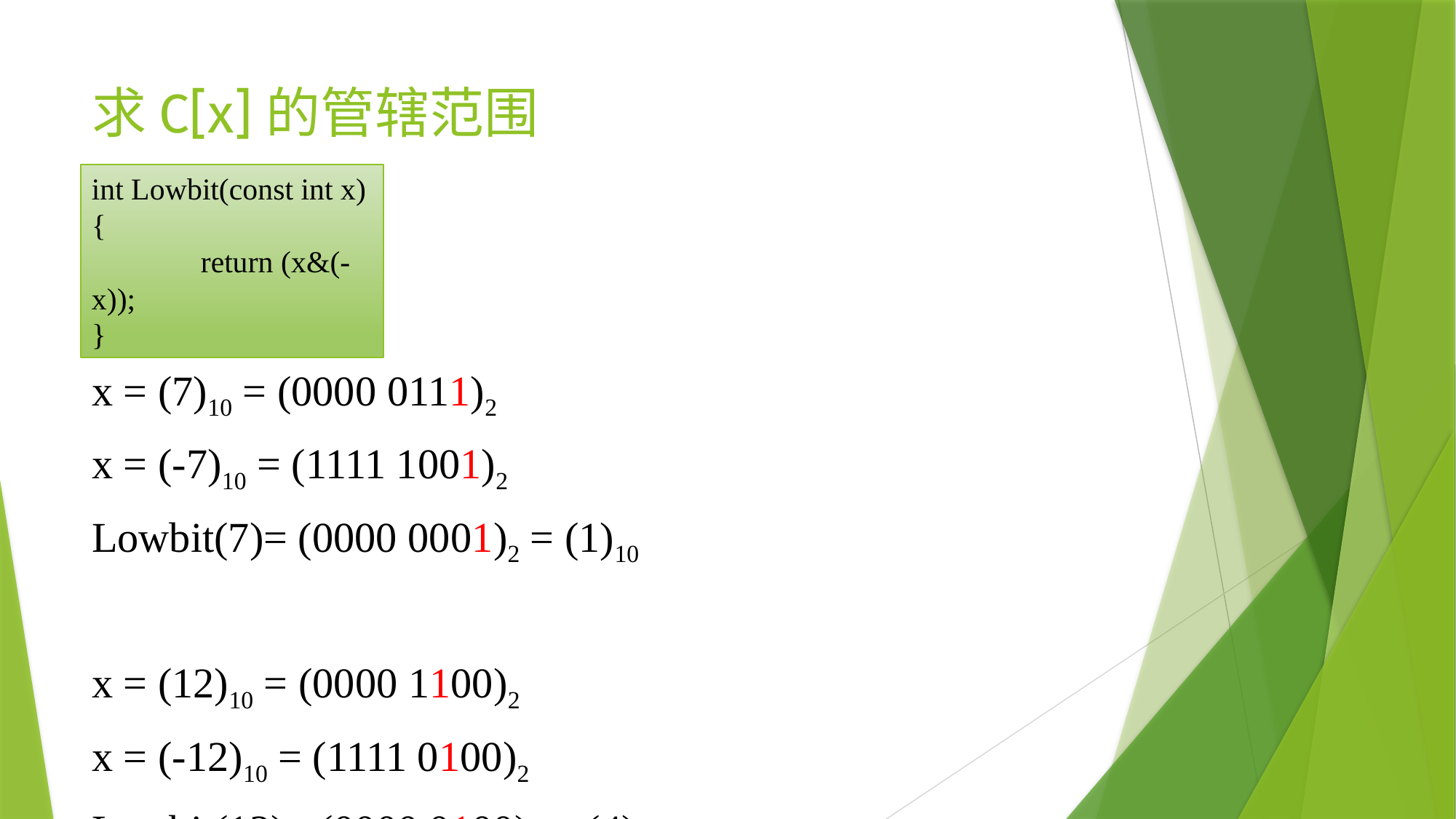

# 求C[x]的管辖范围
int Lowbit(const int x)
{
	return (x&(-x));
}
x = (7)10 = (0000 0111)2
x = (-7)10 = (1111 1001)2
Lowbit(7)= (0000 0001)2 = (1)10

x = (12)10 = (0000 1100)2
x = (-12)10 = (1111 0100)2
Lowbit(12)= (0000 0100)2 = (4)10